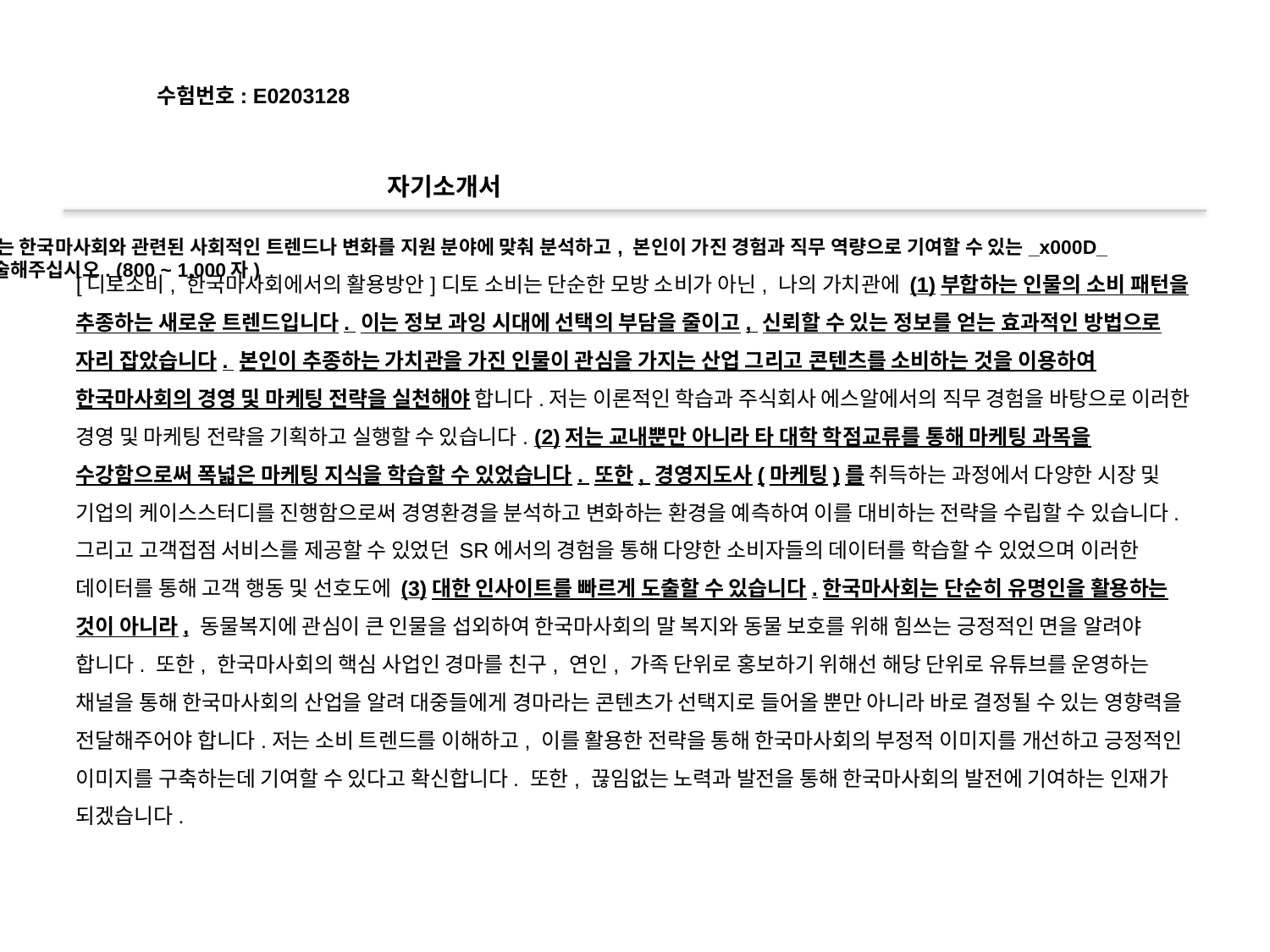

수험번호: E0203128
#

자기소개서

본인이 최근 관심을 갖고 있는 한국마사회와 관련된 사회적인 트렌드나 변화를 지원 분야에 맞춰 분석하고, 본인이 가진 경험과 직무 역량으로 기여할 수 있는_x000D_
바가 무엇인지 자세하게 기술해주십시오. (800 ~ 1,000자)

[디토소비, 한국마사회에서의 활용방안]디토 소비는 단순한 모방 소비가 아닌, 나의 가치관에 (1)부합하는 인물의 소비 패턴을 추종하는 새로운 트렌드입니다. 이는 정보 과잉 시대에 선택의 부담을 줄이고, 신뢰할 수 있는 정보를 얻는 효과적인 방법으로 자리 잡았습니다. 본인이 추종하는 가치관을 가진 인물이 관심을 가지는 산업 그리고 콘텐츠를 소비하는 것을 이용하여 한국마사회의 경영 및 마케팅 전략을 실천해야 합니다.저는 이론적인 학습과 주식회사 에스알에서의 직무 경험을 바탕으로 이러한 경영 및 마케팅 전략을 기획하고 실행할 수 있습니다. (2)저는 교내뿐만 아니라 타 대학 학점교류를 통해 마케팅 과목을 수강함으로써 폭넓은 마케팅 지식을 학습할 수 있었습니다. 또한, 경영지도사(마케팅)를 취득하는 과정에서 다양한 시장 및 기업의 케이스스터디를 진행함으로써 경영환경을 분석하고 변화하는 환경을 예측하여 이를 대비하는 전략을 수립할 수 있습니다. 그리고 고객접점 서비스를 제공할 수 있었던 SR에서의 경험을 통해 다양한 소비자들의 데이터를 학습할 수 있었으며 이러한 데이터를 통해 고객 행동 및 선호도에 (3)대한 인사이트를 빠르게 도출할 수 있습니다.한국마사회는 단순히 유명인을 활용하는 것이 아니라, 동물복지에 관심이 큰 인물을 섭외하여 한국마사회의 말 복지와 동물 보호를 위해 힘쓰는 긍정적인 면을 알려야 합니다. 또한, 한국마사회의 핵심 사업인 경마를 친구, 연인, 가족 단위로 홍보하기 위해선 해당 단위로 유튜브를 운영하는 채널을 통해 한국마사회의 산업을 알려 대중들에게 경마라는 콘텐츠가 선택지로 들어올 뿐만 아니라 바로 결정될 수 있는 영향력을 전달해주어야 합니다.저는 소비 트렌드를 이해하고, 이를 활용한 전략을 통해 한국마사회의 부정적 이미지를 개선하고 긍정적인 이미지를 구축하는데 기여할 수 있다고 확신합니다. 또한, 끊임없는 노력과 발전을 통해 한국마사회의 발전에 기여하는 인재가 되겠습니다.

자기소개서 기반 면접 질문 제안

(1) 디토 소비가 한국마사회의 경영 및 마케팅 전략에 적용될 수 있는 구체적인 방안은 무엇인가요?
(2) 타 대학 학점교류를 통해 학습한 마케팅 지식을 실무에 어떻게 적용할 계획인가요?
(3) SR에서의 경험을 통해 얻은 고객 행동 분석 인사이트를 어떻게 활용할 것인가요?